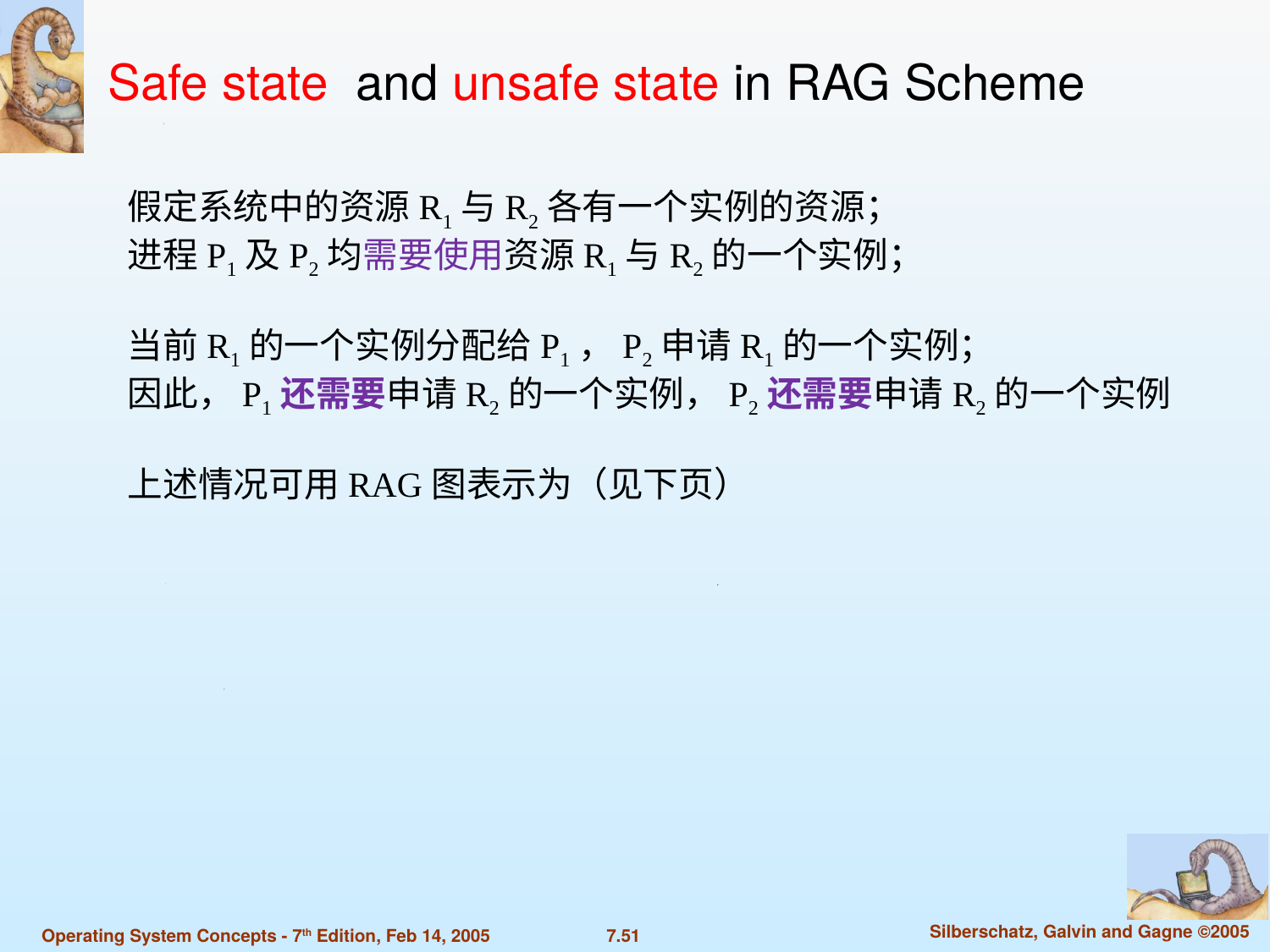

Safe state  and unsafe state in RAG Scheme
假定系统中的资源R1与R2各有一个实例的资源；
进程P1及P2均需要使用资源R1与R2的一个实例；

当前R1的一个实例分配给P1，P2申请R1的一个实例；
因此，P1还需要申请R2的一个实例，P2还需要申请R2的一个实例

上述情况可用RAG图表示为（见下页）